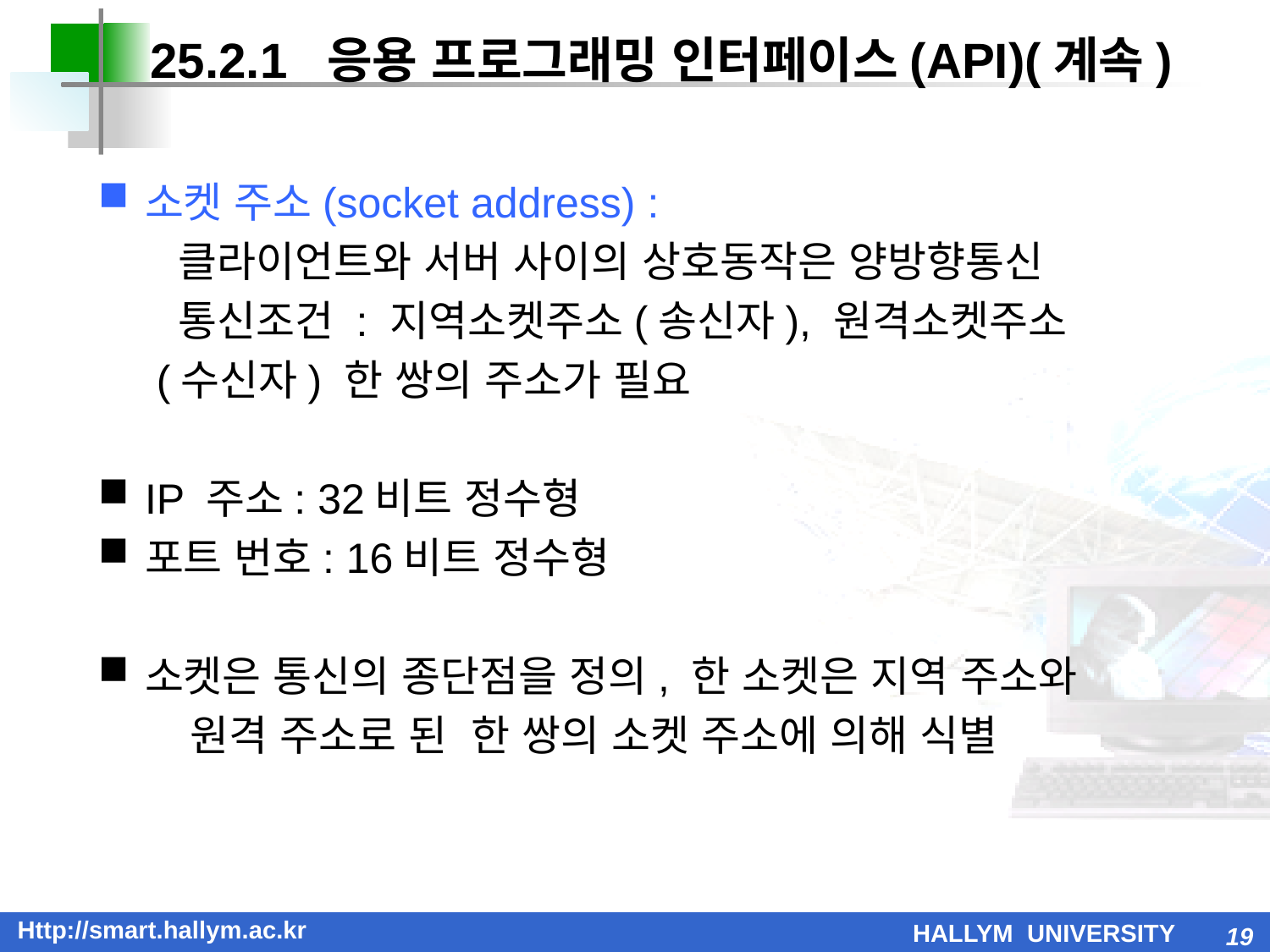

25.2.1  응용 프로그래밍 인터페이스(API)(계속)

소켓 주소(socket address) :
      클라이언트와 서버 사이의 상호동작은 양방향통신
      통신조건 : 지역소켓주소(송신자), 원격소켓주소
     (수신자) 한 쌍의 주소가 필요

IP 주소: 32비트 정수형
포트 번호: 16비트 정수형

소켓은 통신의 종단점을 정의, 한 소켓은 지역 주소와
       원격 주소로 된  한 쌍의 소켓 주소에 의해 식별

19